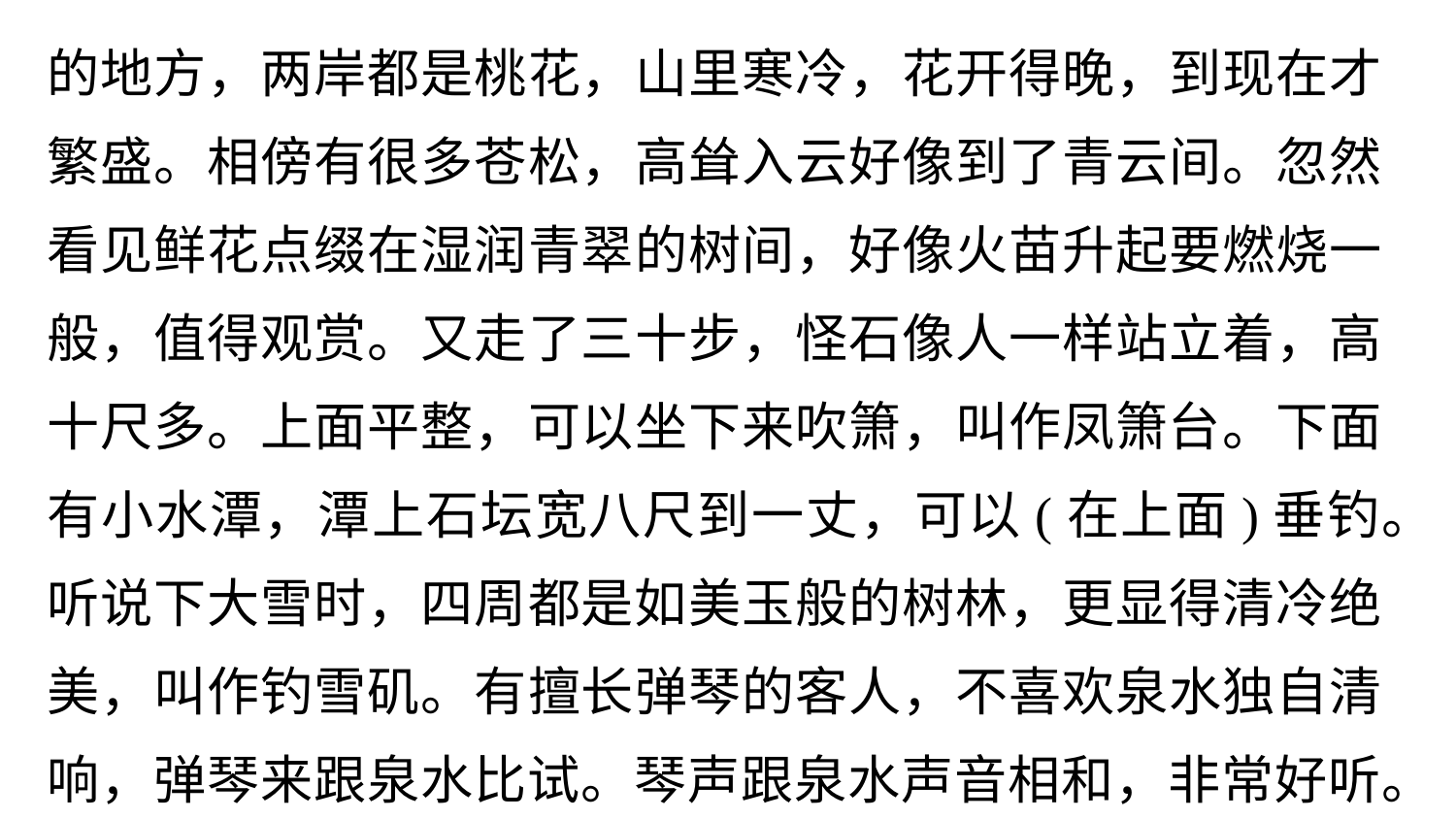

的地方，两岸都是桃花，山里寒冷，花开得晚，到现在才繁盛。相傍有很多苍松，高耸入云好像到了青云间。忽然看见鲜花点缀在湿润青翠的树间，好像火苗升起要燃烧一般，值得观赏。又走了三十步，怪石像人一样站立着，高十尺多。上面平整，可以坐下来吹箫，叫作凤箫台。下面有小水潭，潭上石坛宽八尺到一丈，可以(在上面)垂钓。听说下大雪时，四周都是如美玉般的树林，更显得清冷绝美，叫作钓雪矶。有擅长弹琴的客人，不喜欢泉水独自清响，弹琴来跟泉水比试。琴声跟泉水声音相和，非常好听。